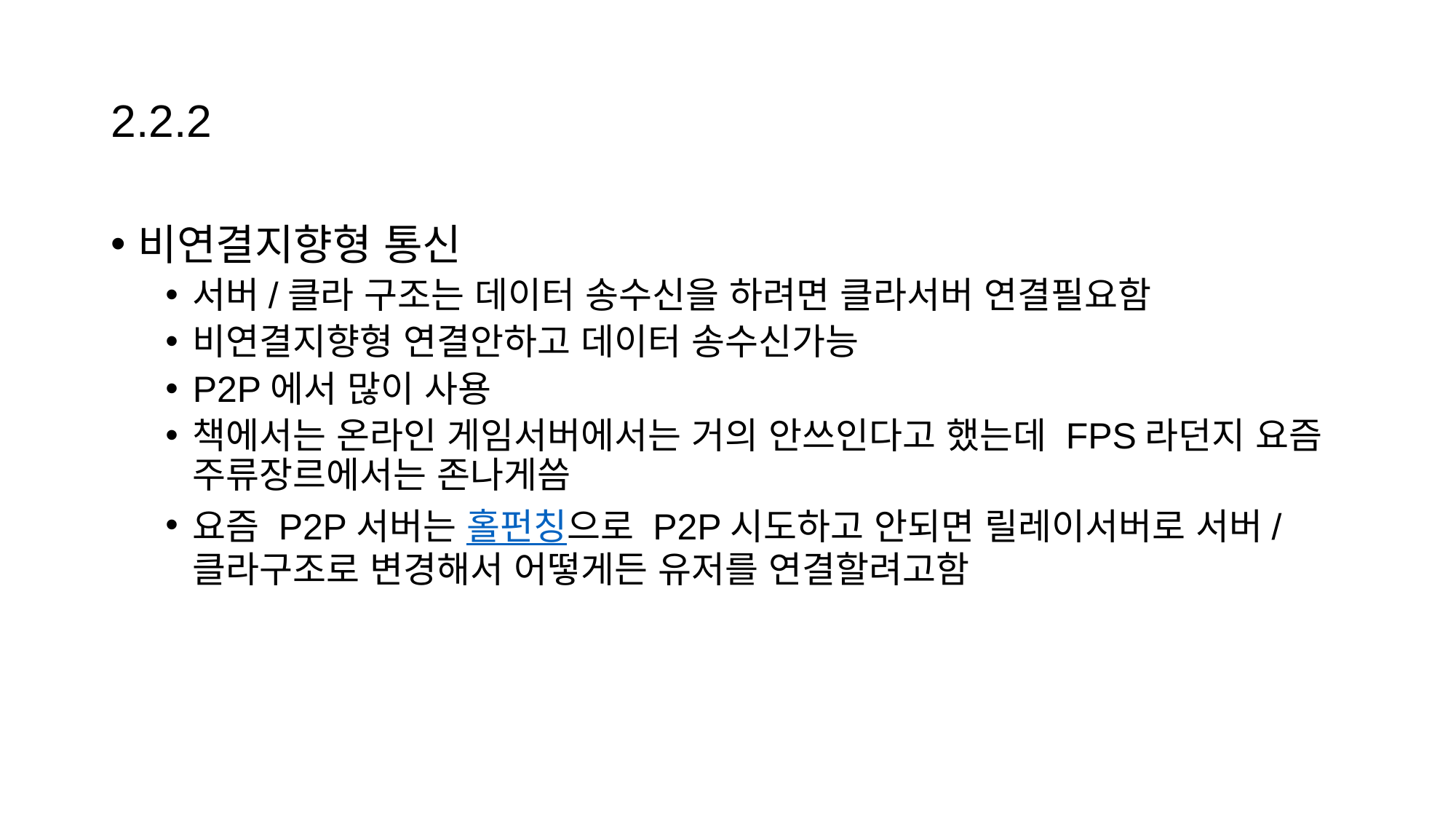

# 2.2.2
비연결지향형 통신
서버/클라 구조는 데이터 송수신을 하려면 클라서버 연결필요함
비연결지향형 연결안하고 데이터 송수신가능
P2P에서 많이 사용
책에서는 온라인 게임서버에서는 거의 안쓰인다고 했는데 FPS라던지 요즘 주류장르에서는 존나게씀
요즘 P2P서버는 홀펀칭으로 P2P시도하고 안되면 릴레이서버로 서버/클라구조로 변경해서 어떻게든 유저를 연결할려고함